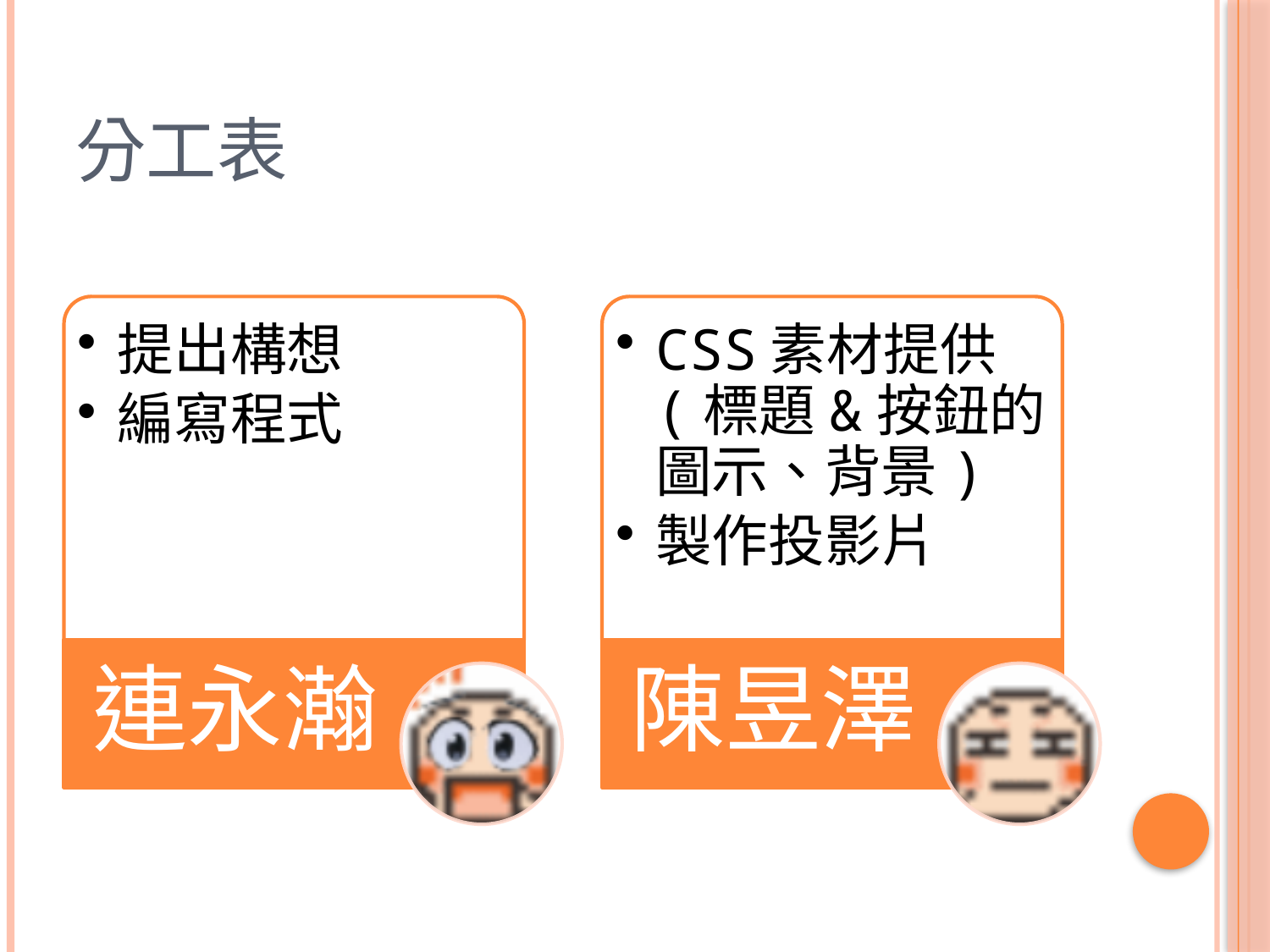

# 分工表
提出構想
編寫程式

連永瀚
CSS素材提供(標題&按鈕的圖示、背景)
製作投影片

陳昱澤